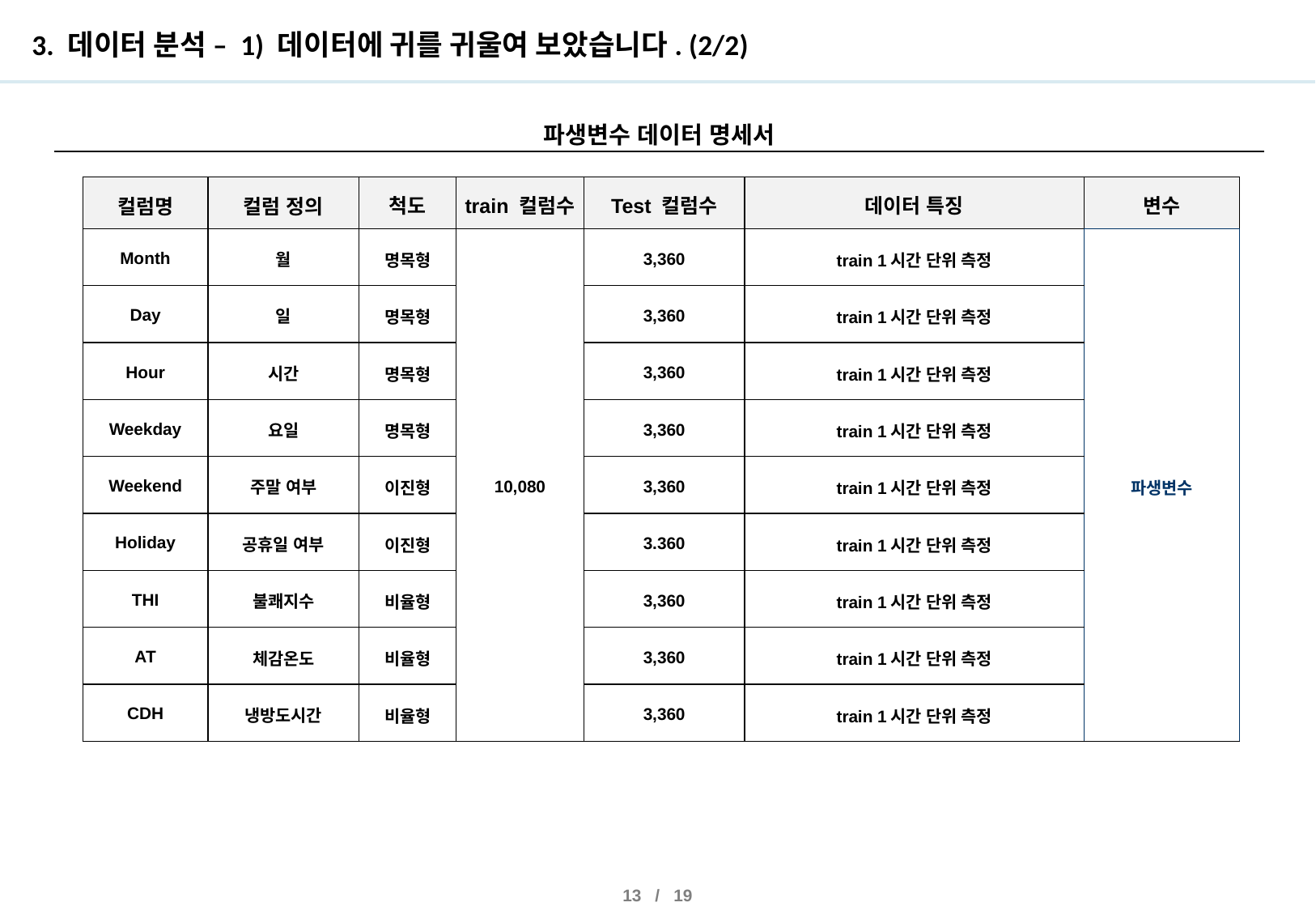

# 3. 데이터 분석 – 1) 데이터에 귀를 귀울여 보았습니다. (2/2)
파생변수 데이터 명세서
| 컬럼명 | 컬럼 정의 | 척도 | train 컬럼수 | Test 컬럼수 | 데이터 특징 | 변수 |
| --- | --- | --- | --- | --- | --- | --- |
| Month | 월 | 명목형 | 10,080 | 3,360 | train 1시간 단위 측정 | 파생변수 |
| Day | 일 | 명목형 |  | 3,360 | train 1시간 단위 측정 |  |
| Hour | 시간 | 명목형 |  | 3,360 | train 1시간 단위 측정 |  |
| Weekday | 요일 | 명목형 |  | 3,360 | train 1시간 단위 측정 |  |
| Weekend | 주말 여부 | 이진형 |  | 3,360 | train 1시간 단위 측정 |  |
| Holiday | 공휴일 여부 | 이진형 |  | 3.360 | train 1시간 단위 측정 |  |
| THI | 불쾌지수 | 비율형 |  | 3,360 | train 1시간 단위 측정 |  |
| AT | 체감온도 | 비율형 |  | 3,360 | train 1시간 단위 측정 |  |
| CDH | 냉방도시간 | 비율형 |  | 3,360 | train 1시간 단위 측정 |  |